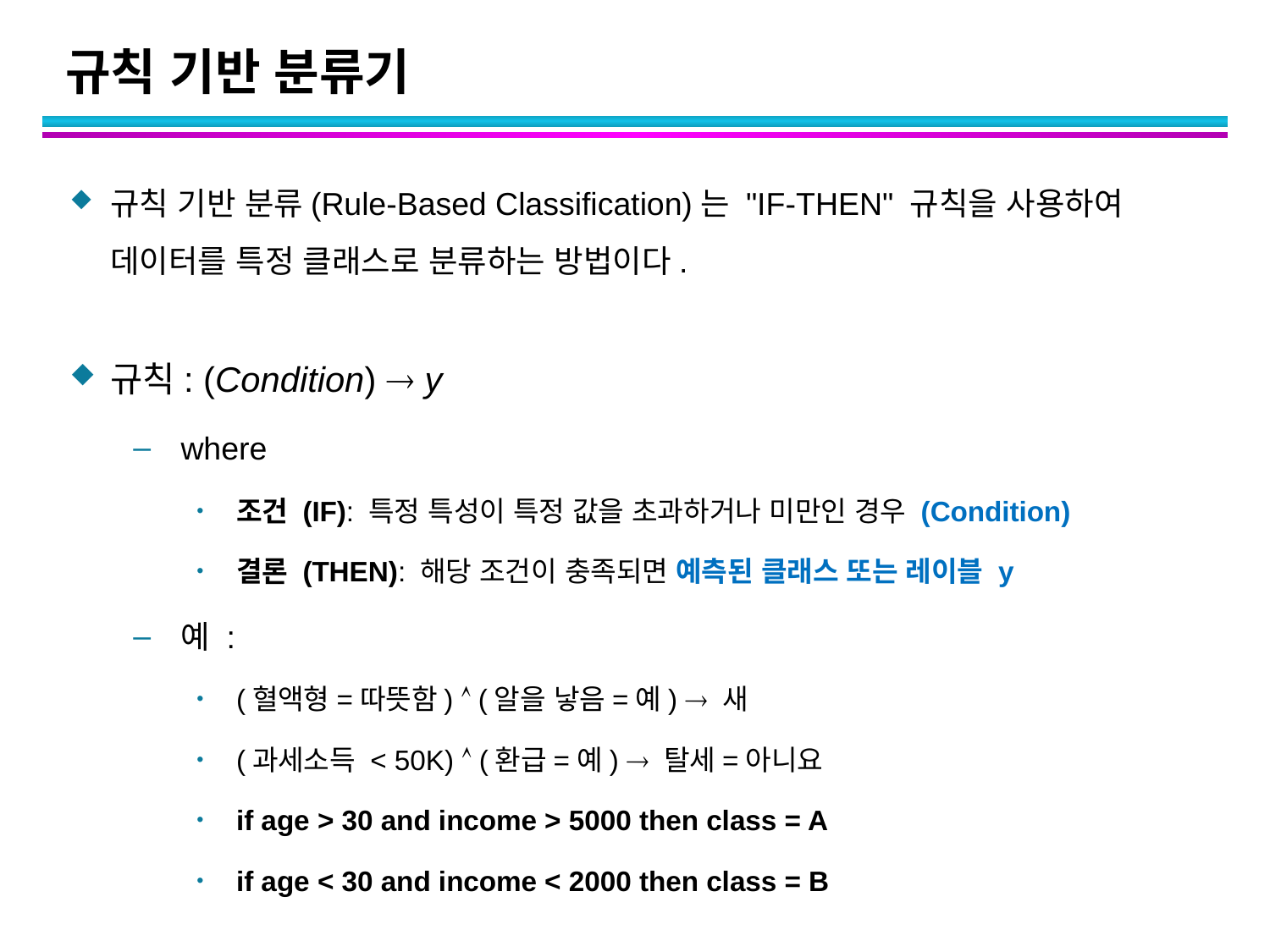

# 규칙 기반 분류기
규칙 기반 분류(Rule-Based Classification)는 "IF-THEN" 규칙을 사용하여 데이터를 특정 클래스로 분류하는 방법이다.

규칙: (Condition) → y
where
조건 (IF): 특정 특성이 특정 값을 초과하거나 미만인 경우 (Condition)
결론 (THEN): 해당 조건이 충족되면 예측된 클래스 또는 레이블 y
예 :
(혈액형=따뜻함) ∧ (알을 낳음=예) → 새
(과세소득 < 50K) ∧ (환급=예) → 탈세=아니요
if age > 30 and income > 5000 then class = A
if age < 30 and income < 2000 then class = B